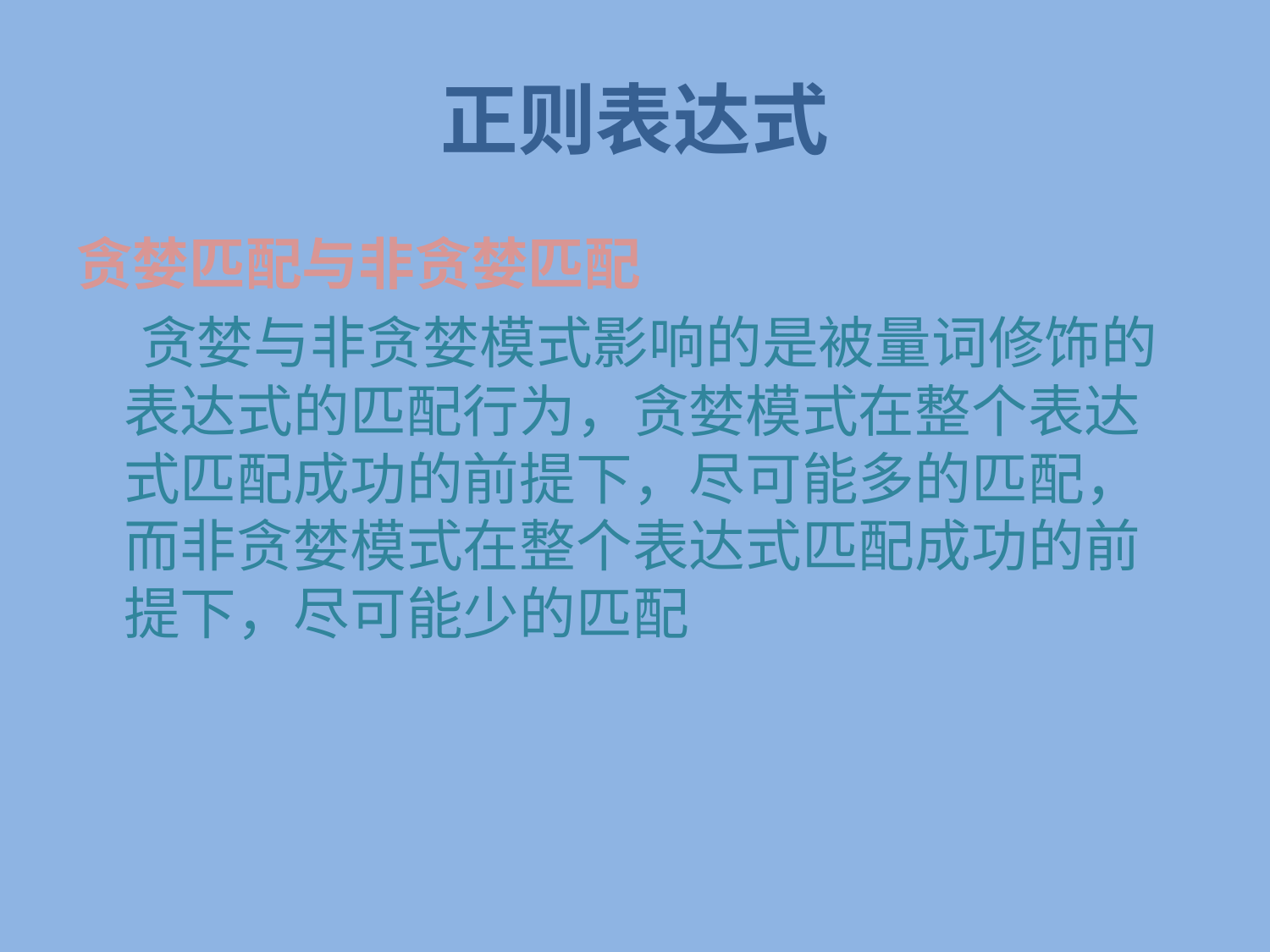

# 正则表达式
贪婪匹配与非贪婪匹配
    贪婪与非贪婪模式影响的是被量词修饰的表达式的匹配行为，贪婪模式在整个表达式匹配成功的前提下，尽可能多的匹配，而非贪婪模式在整个表达式匹配成功的前提下，尽可能少的匹配